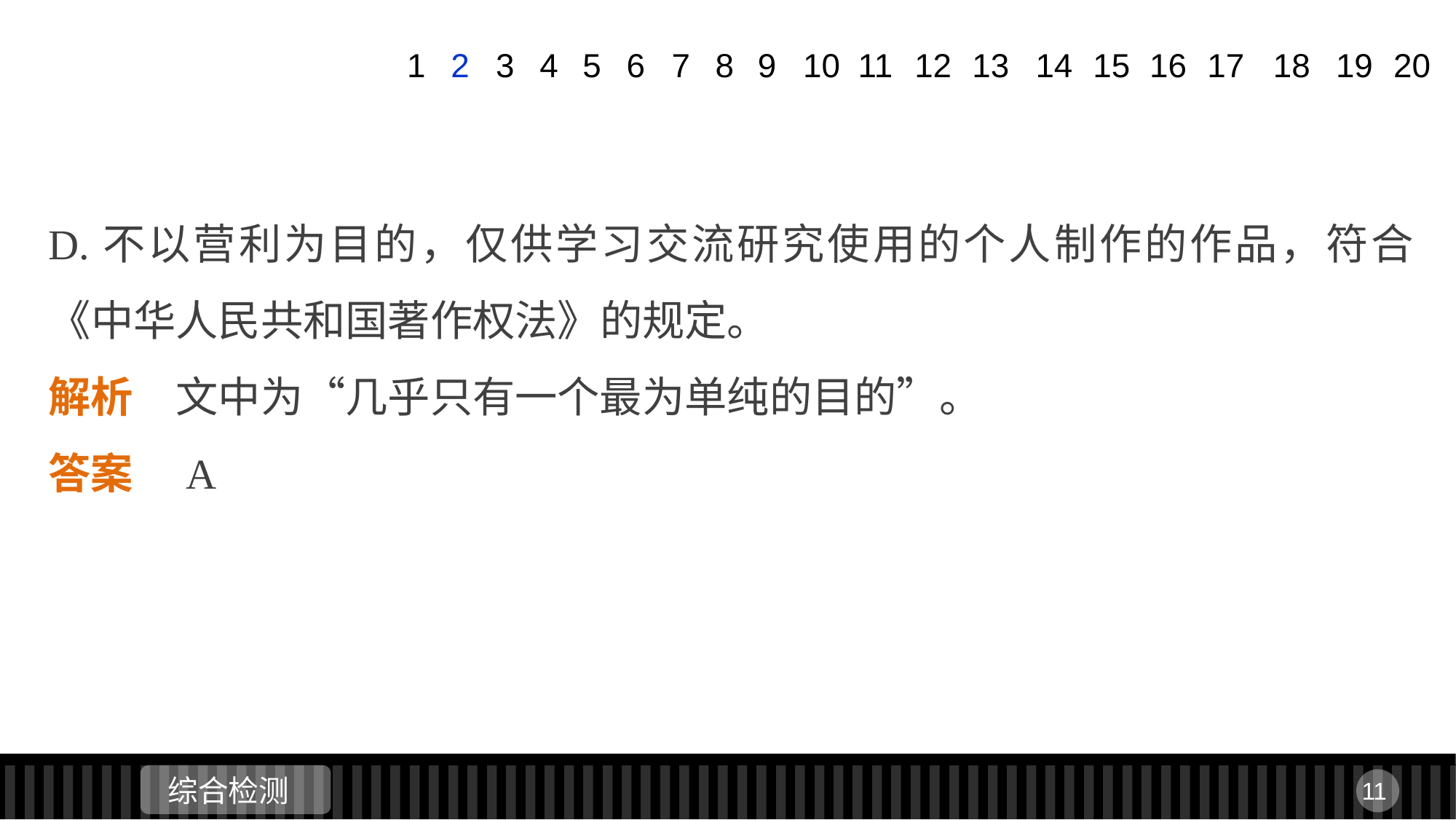

1
2
3
4
5
6
7
8
9
11
12
13
14
15
16
17
18
19
20
10
D.不以营利为目的，仅供学习交流研究使用的个人制作的作品，符合《中华人民共和国著作权法》的规定。
解析　文中为“几乎只有一个最为单纯的目的”。
答案　A